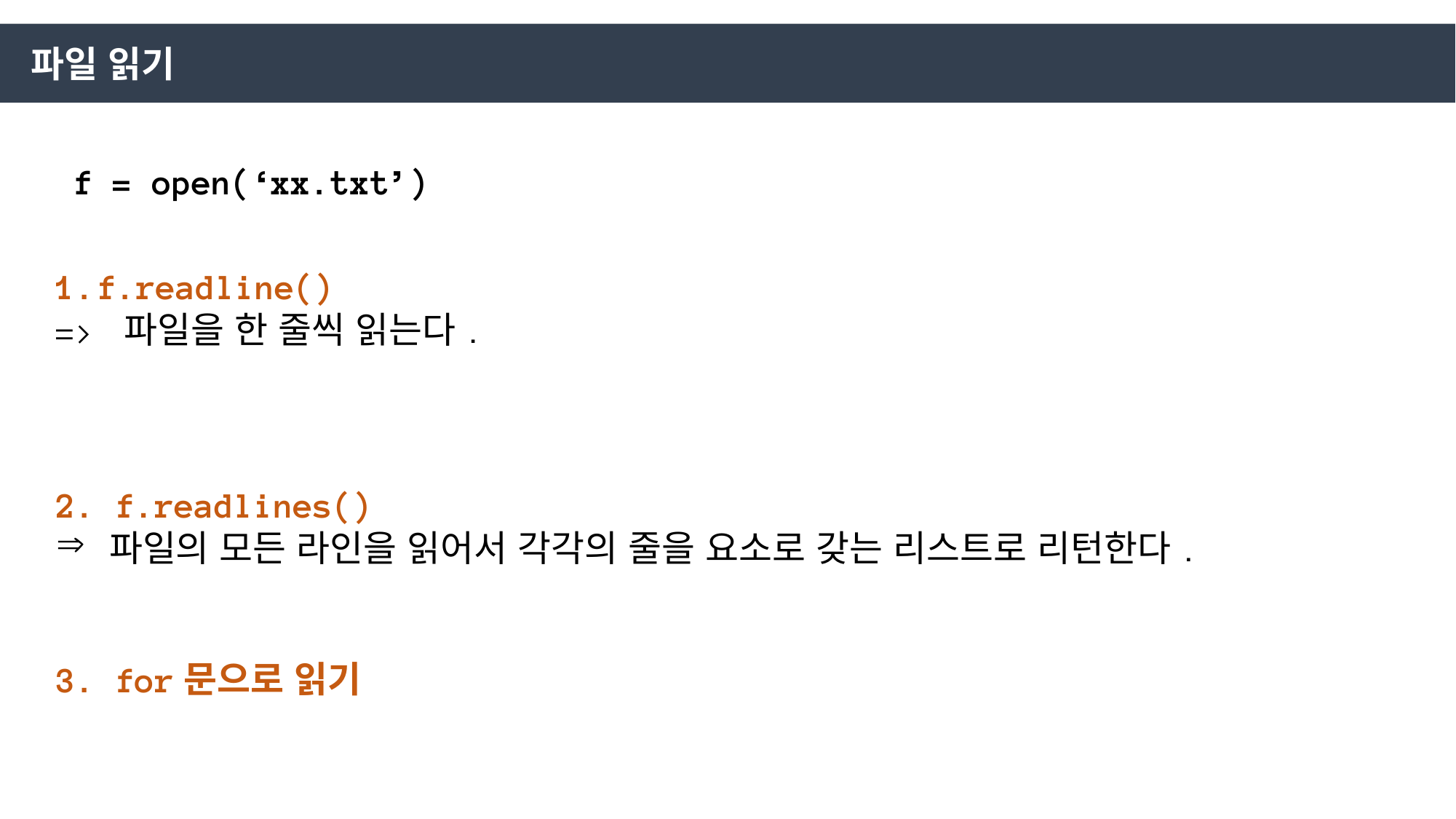

파일 읽기
f = open(‘xx.txt’)
f.readline()
=> 파일을 한 줄씩 읽는다.

2. f.readlines()
 파일의 모든 라인을 읽어서 각각의 줄을 요소로 갖는 리스트로 리턴한다.

3. for문으로 읽기